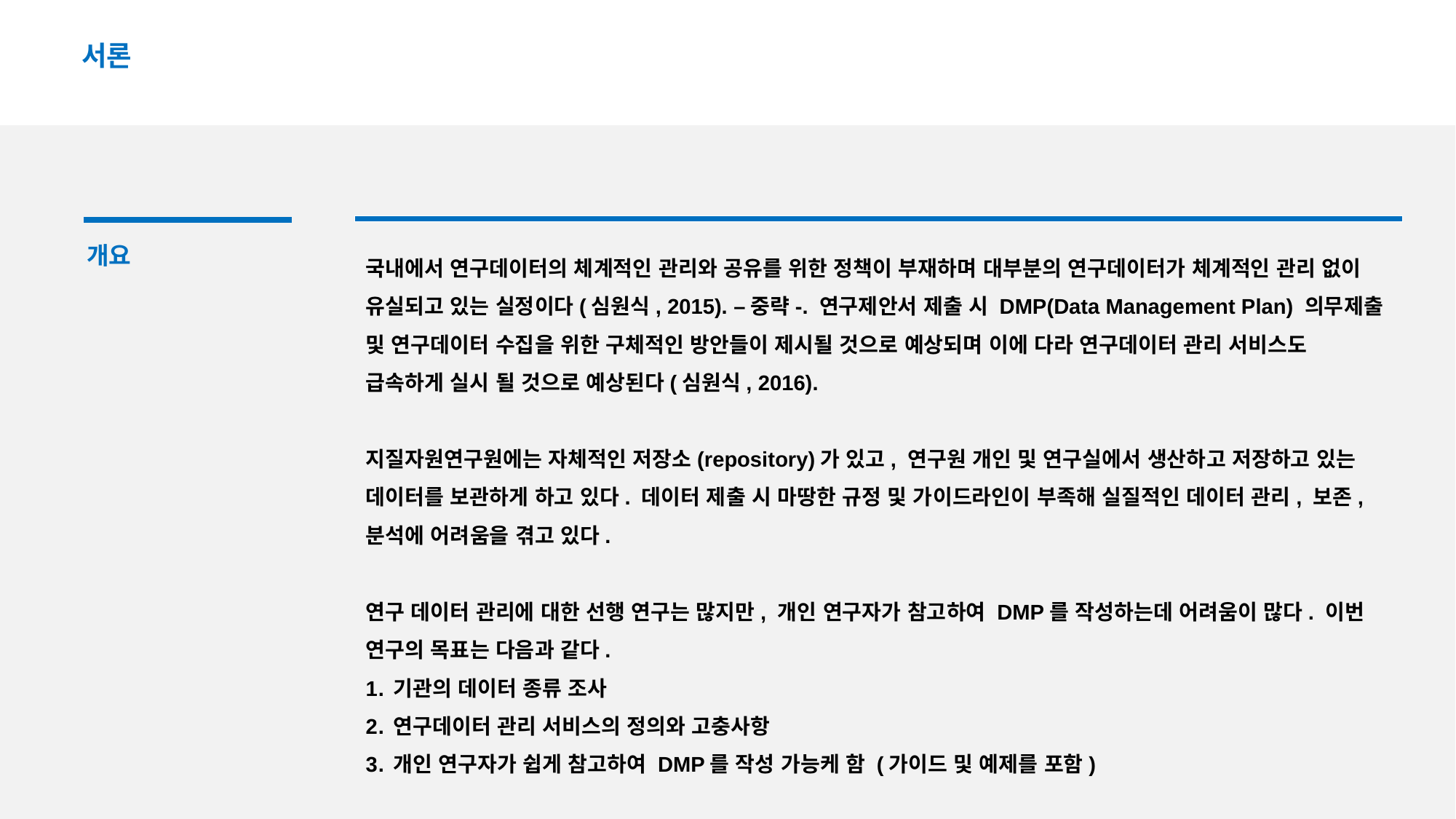

서론

개요
국내에서 연구데이터의 체계적인 관리와 공유를 위한 정책이 부재하며 대부분의 연구데이터가 체계적인 관리 없이 유실되고 있는 실정이다(심원식, 2015). –중략-. 연구제안서 제출 시 DMP(Data Management Plan) 의무제출 및 연구데이터 수집을 위한 구체적인 방안들이 제시될 것으로 예상되며 이에 다라 연구데이터 관리 서비스도 급속하게 실시 될 것으로 예상된다(심원식, 2016).

지질자원연구원에는 자체적인 저장소(repository)가 있고, 연구원 개인 및 연구실에서 생산하고 저장하고 있는 데이터를 보관하게 하고 있다. 데이터 제출 시 마땅한 규정 및 가이드라인이 부족해 실질적인 데이터 관리, 보존, 분석에 어려움을 겪고 있다.

연구 데이터 관리에 대한 선행 연구는 많지만, 개인 연구자가 참고하여 DMP를 작성하는데 어려움이 많다. 이번 연구의 목표는 다음과 같다.
기관의 데이터 종류 조사
연구데이터 관리 서비스의 정의와 고충사항
개인 연구자가 쉽게 참고하여 DMP를 작성 가능케 함 (가이드 및 예제를 포함)